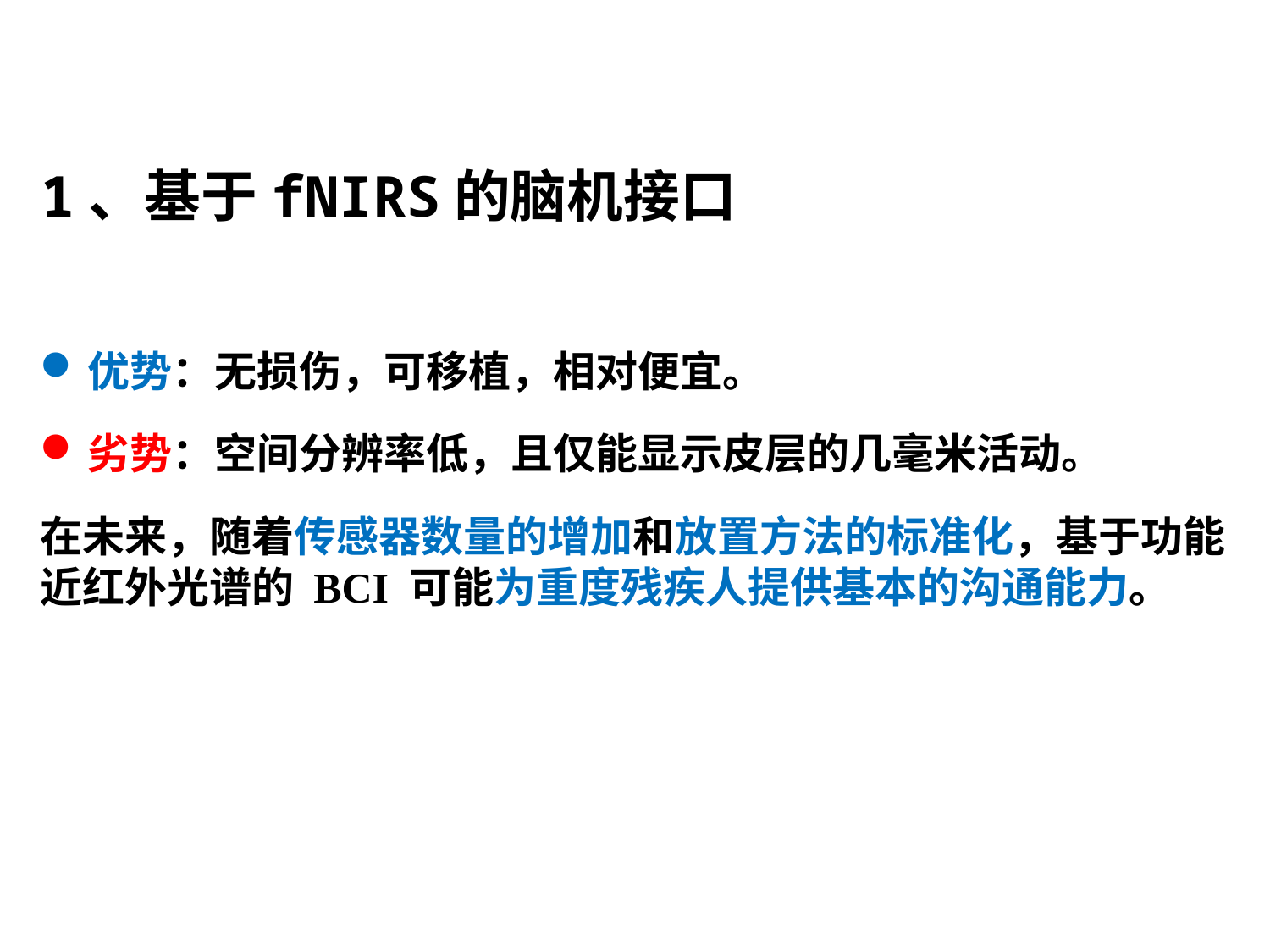

# 1、基于fNIRS的脑机接口
优势：无损伤，可移植，相对便宜。
劣势：空间分辨率低，且仅能显示皮层的几毫米活动。
在未来，随着传感器数量的增加和放置方法的标准化，基于功能近红外光谱的 BCI 可能为重度残疾人提供基本的沟通能力。